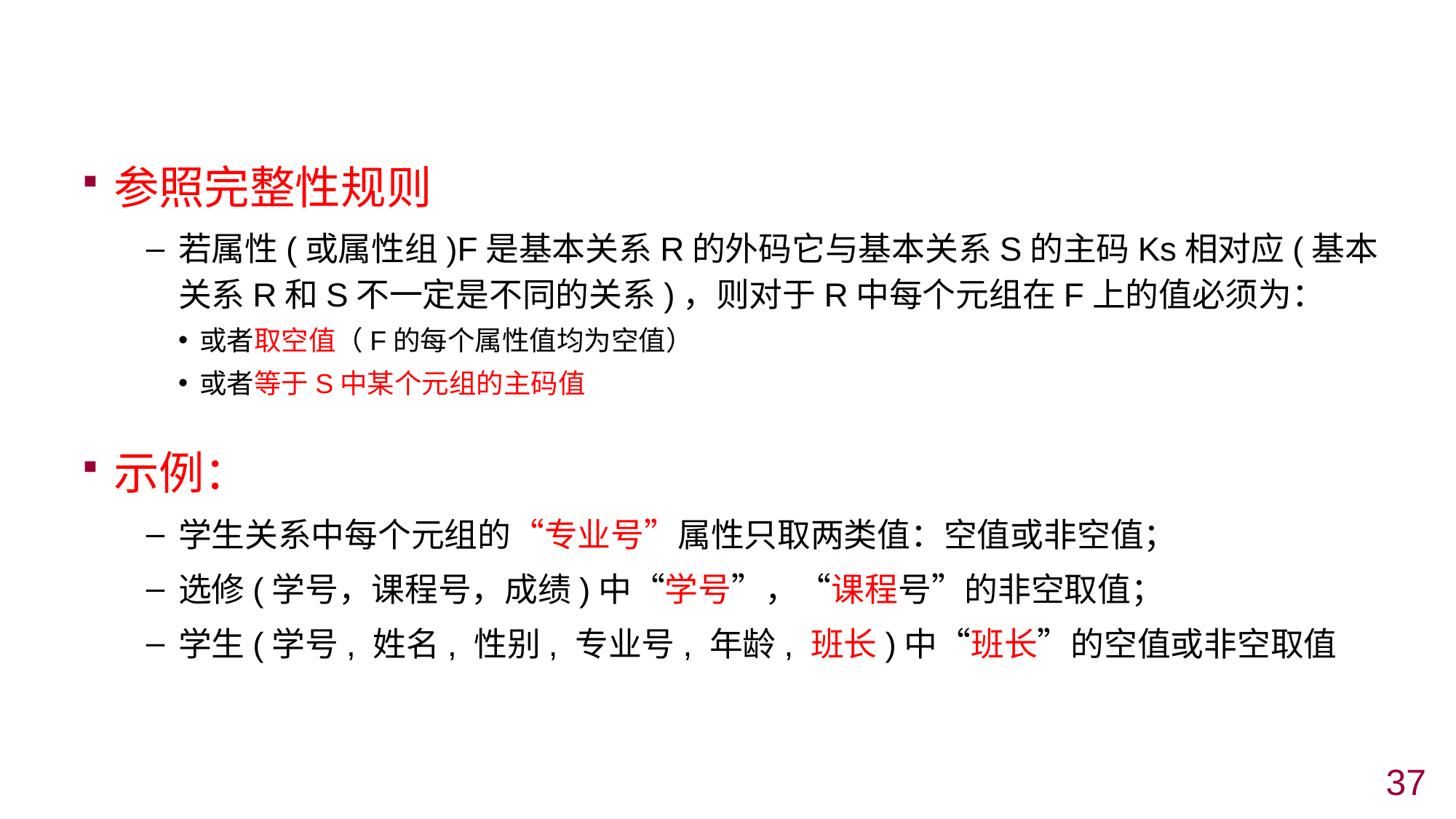

#
参照完整性规则
若属性(或属性组)F是基本关系R的外码它与基本关系S的主码Ks相对应(基本关系R和S不一定是不同的关系)，则对于R中每个元组在F上的值必须为：
或者取空值（F的每个属性值均为空值）
或者等于S中某个元组的主码值

示例：
学生关系中每个元组的“专业号”属性只取两类值：空值或非空值；
选修(学号，课程号，成绩)中“学号”，“课程号”的非空取值；
学生(学号, 姓名, 性别, 专业号, 年龄, 班长)中“班长”的空值或非空取值
37